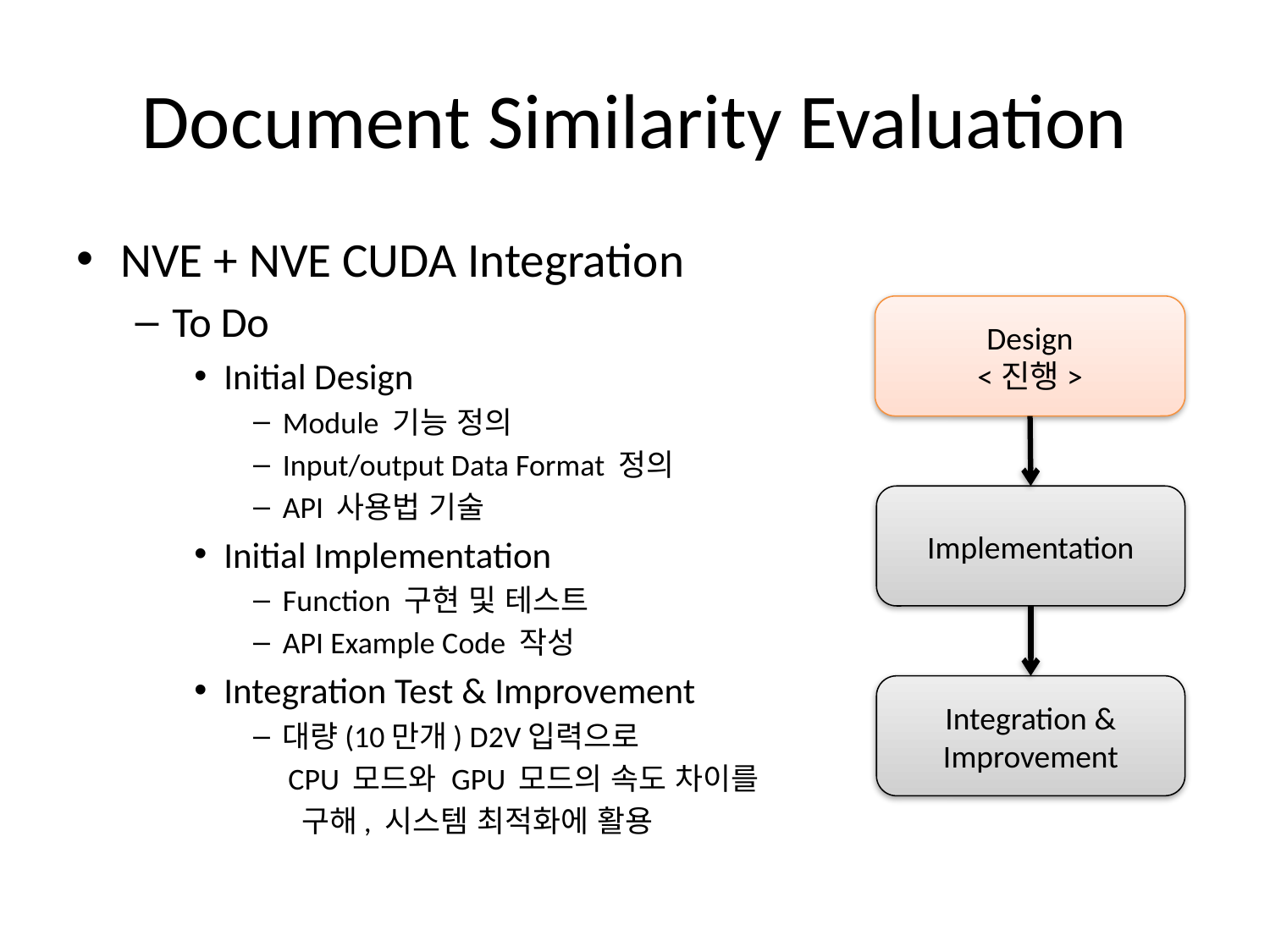

# Document Similarity Evaluation
NVE + NVE CUDA Integration
To Do
Initial Design
Module 기능 정의
Input/output Data Format 정의
API 사용법 기술
Initial Implementation
Function 구현 및 테스트
API Example Code 작성
Integration Test & Improvement
대량(10만개) D2V입력으로
     CPU 모드와 GPU 모드의 속도 차이를
     구해, 시스템 최적화에 활용

Design
<진행>
Implementation
Integration & Improvement